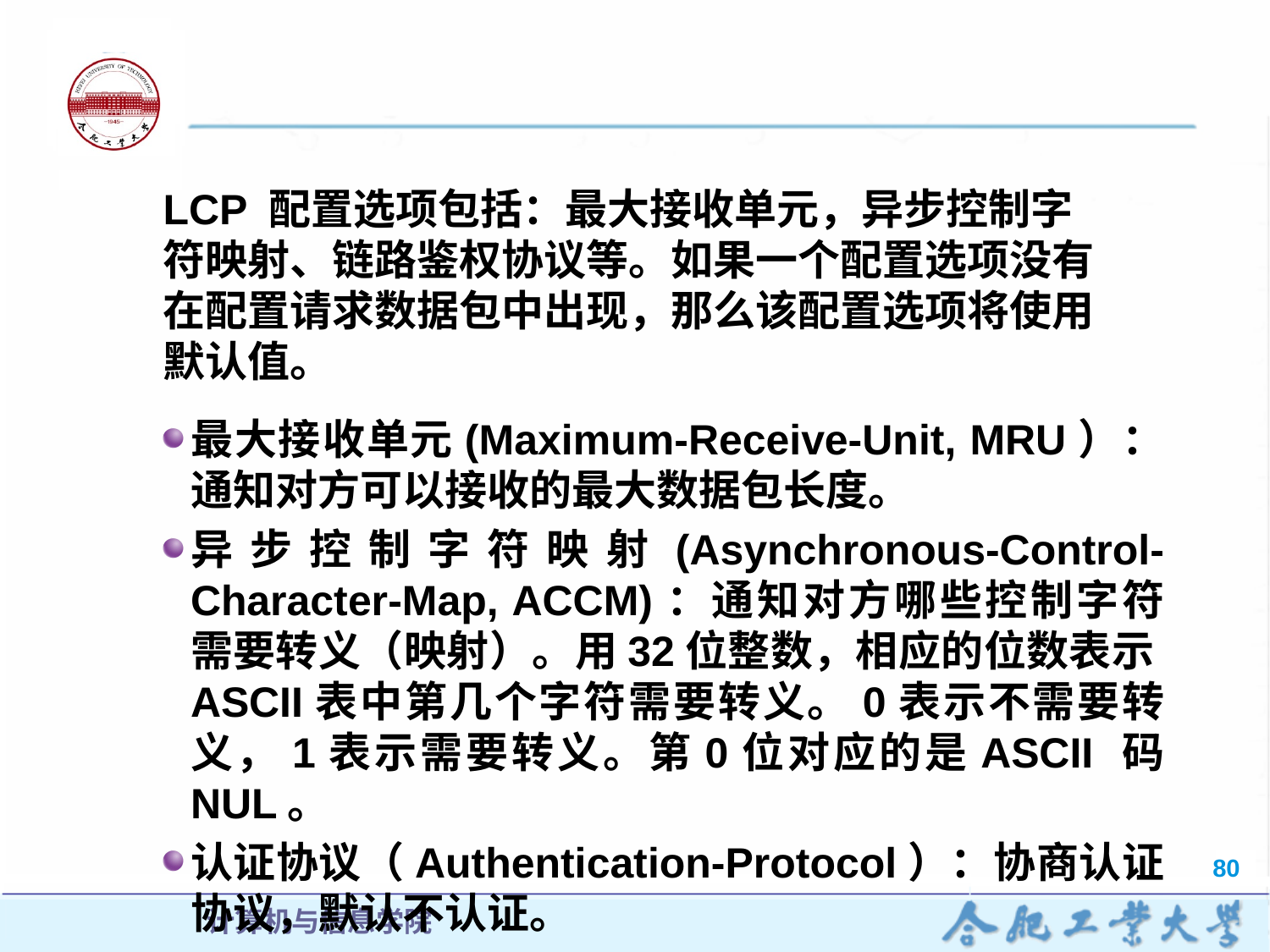

LCP 配置选项包括：最大接收单元，异步控制字符映射、链路鉴权协议等。如果一个配置选项没有在配置请求数据包中出现，那么该配置选项将使用默认值。
最大接收单元(Maximum-Receive-Unit, MRU）：通知对方可以接收的最大数据包长度。
异步控制字符映射(Asynchronous-Control-Character-Map, ACCM)：通知对方哪些控制字符需要转义（映射）。用32位整数，相应的位数表示ASCII表中第几个字符需要转义。0表示不需要转义，1表示需要转义。第0位对应的是ASCII 码 NUL。
认证协议（Authentication-Protocol）：协商认证协议，默认不认证。